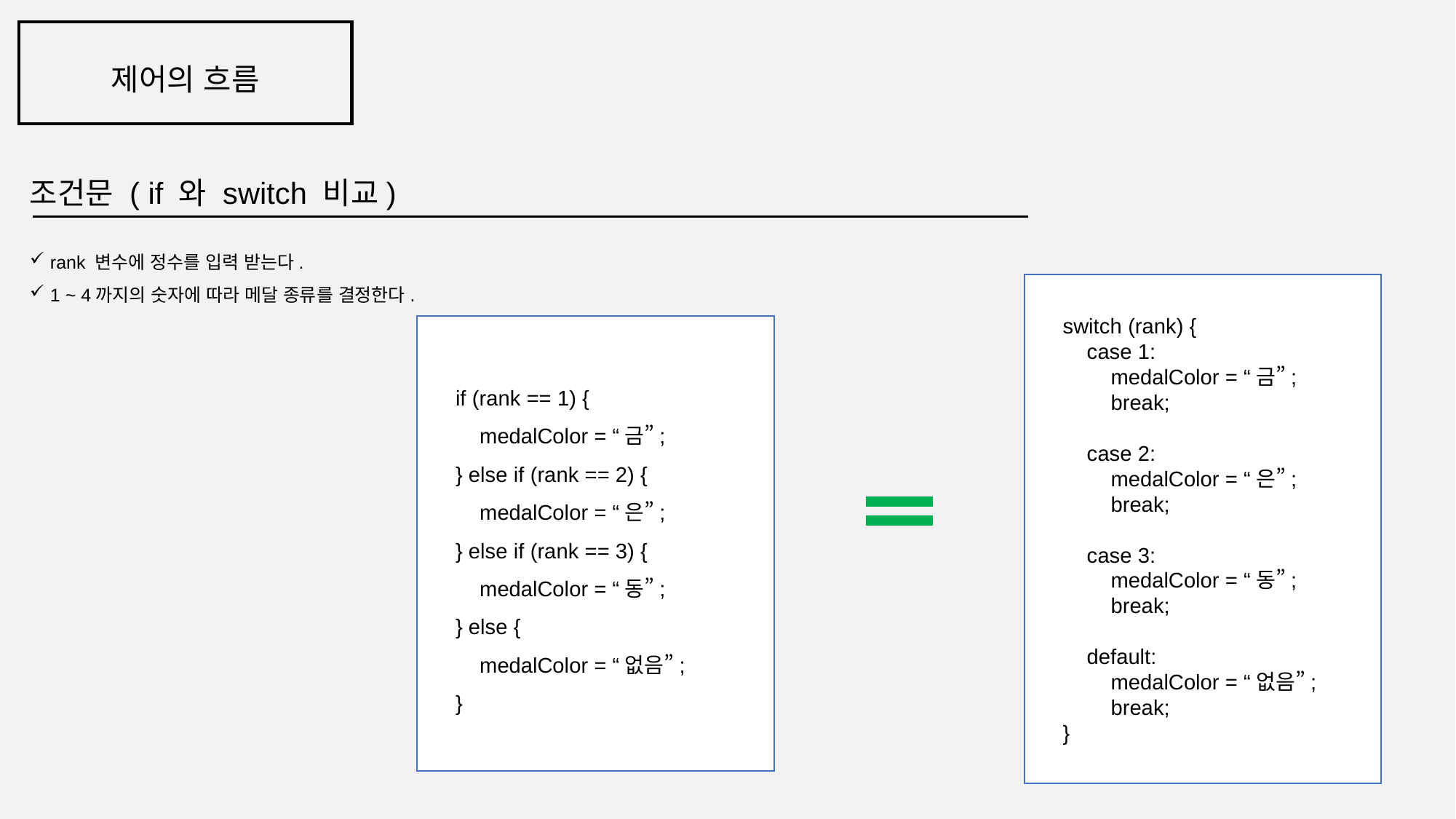

제어의 흐름
조건문 ( if 와 switch 비교)
rank 변수에 정수를 입력 받는다.
1 ~ 4까지의 숫자에 따라 메달 종류를 결정한다.
switch (rank) {
    case 1:
        medalColor = “금”;
        break;

    case 2:
        medalColor = “은”;
        break;

    case 3:
        medalColor = “동”;
        break;

    default:
        medalColor = “없음”;
        break;
}
if (rank == 1) {
    medalColor = “금”;
} else if (rank == 2) {
    medalColor = “은”;
} else if (rank == 3) {
    medalColor = “동”;
} else {
    medalColor = “없음”;
}